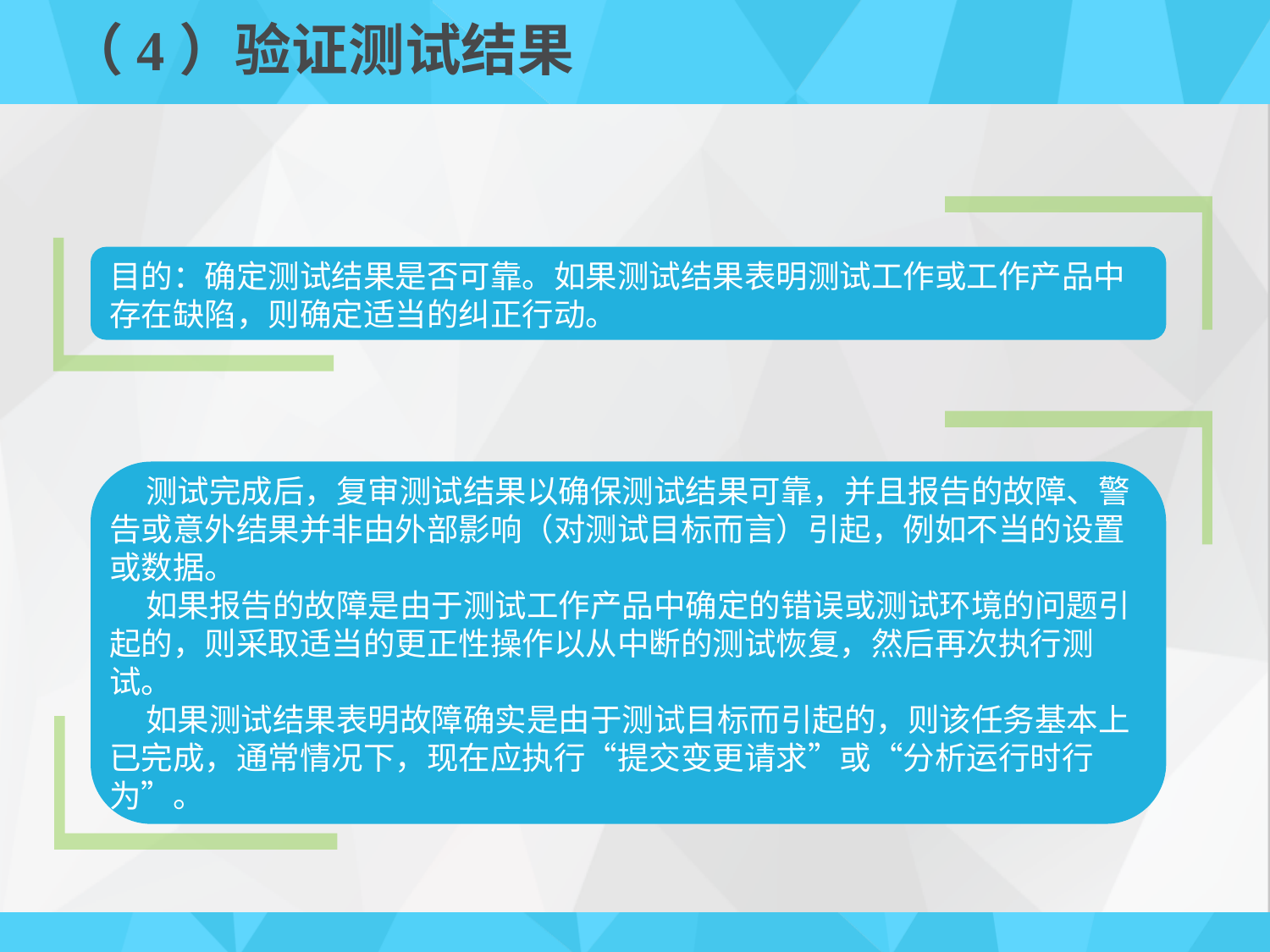

# （4）验证测试结果

目的：确定测试结果是否可靠。如果测试结果表明测试工作或工作产品中存在缺陷，则确定适当的纠正行动。

    测试完成后，复审测试结果以确保测试结果可靠，并且报告的故障、警告或意外结果并非由外部影响（对测试目标而言）引起，例如不当的设置或数据。
    如果报告的故障是由于测试工作产品中确定的错误或测试环境的问题引起的，则采取适当的更正性操作以从中断的测试恢复，然后再次执行测试。
    如果测试结果表明故障确实是由于测试目标而引起的，则该任务基本上已完成，通常情况下，现在应执行“提交变更请求”或“分析运行时行为”。